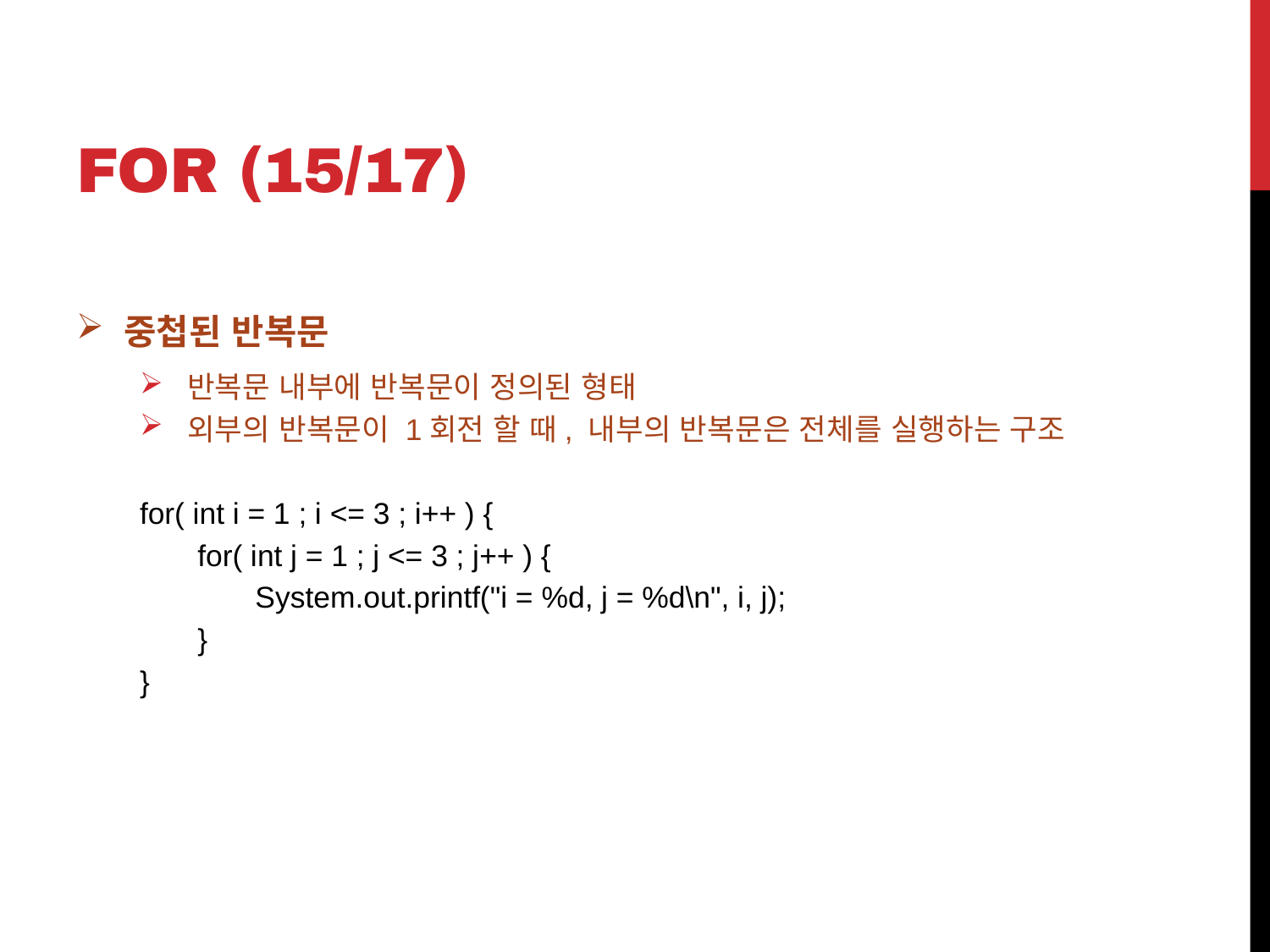

# for (15/17)

중첩된 반복문
반복문 내부에 반복문이 정의된 형태
외부의 반복문이 1회전 할 때, 내부의 반복문은 전체를 실행하는 구조

for( int i = 1 ; i <= 3 ; i++ ) {
       for( int j = 1 ; j <= 3 ; j++ ) {
              System.out.printf("i = %d, j = %d\n", i, j);
       }
}